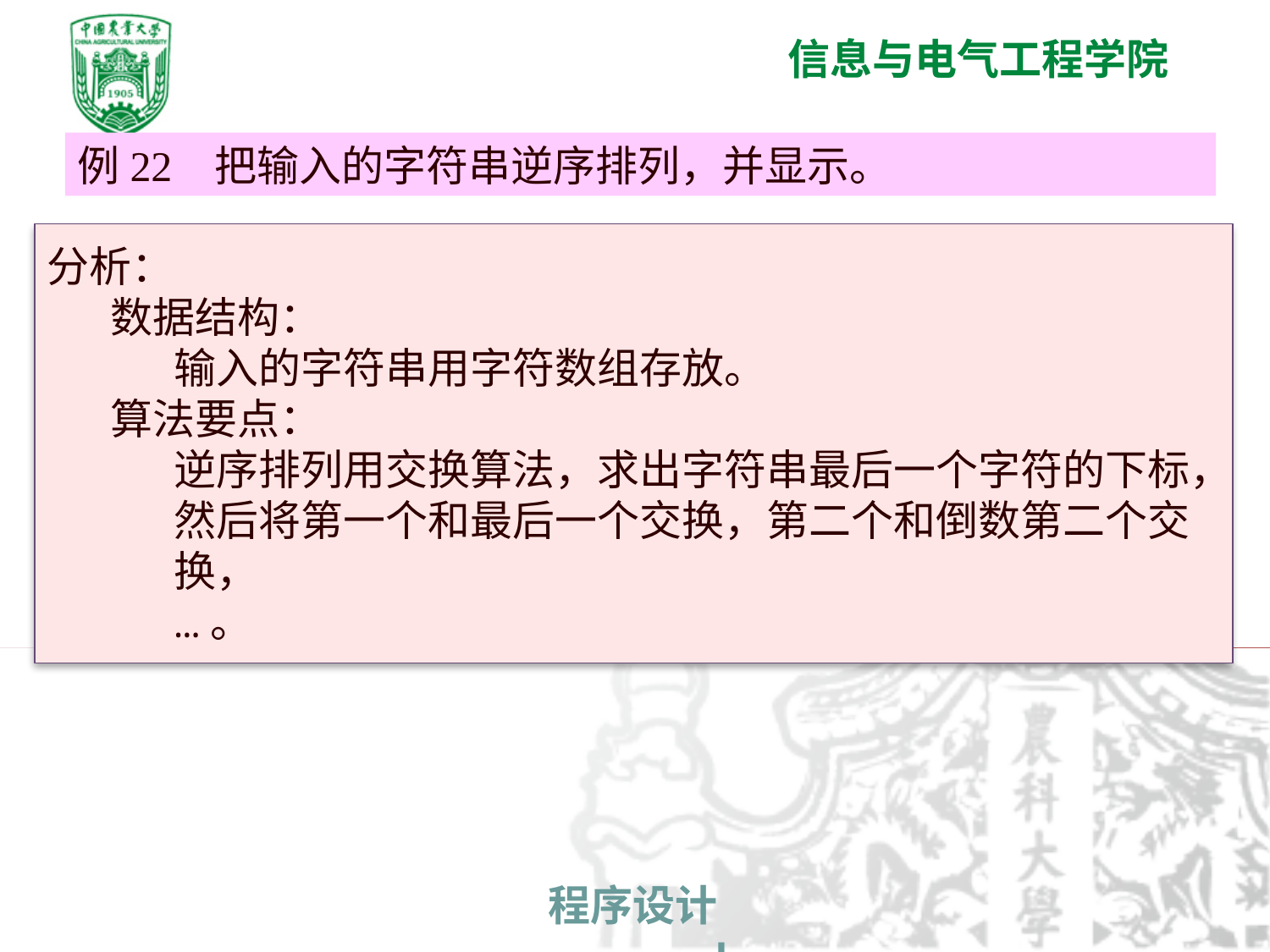

例22   把输入的字符串逆序排列，并显示。
分析：
数据结构：
输入的字符串用字符数组存放。
算法要点：
逆序排列用交换算法，求出字符串最后一个字符的下标，
然后将第一个和最后一个交换，第二个和倒数第二个交换，
...。